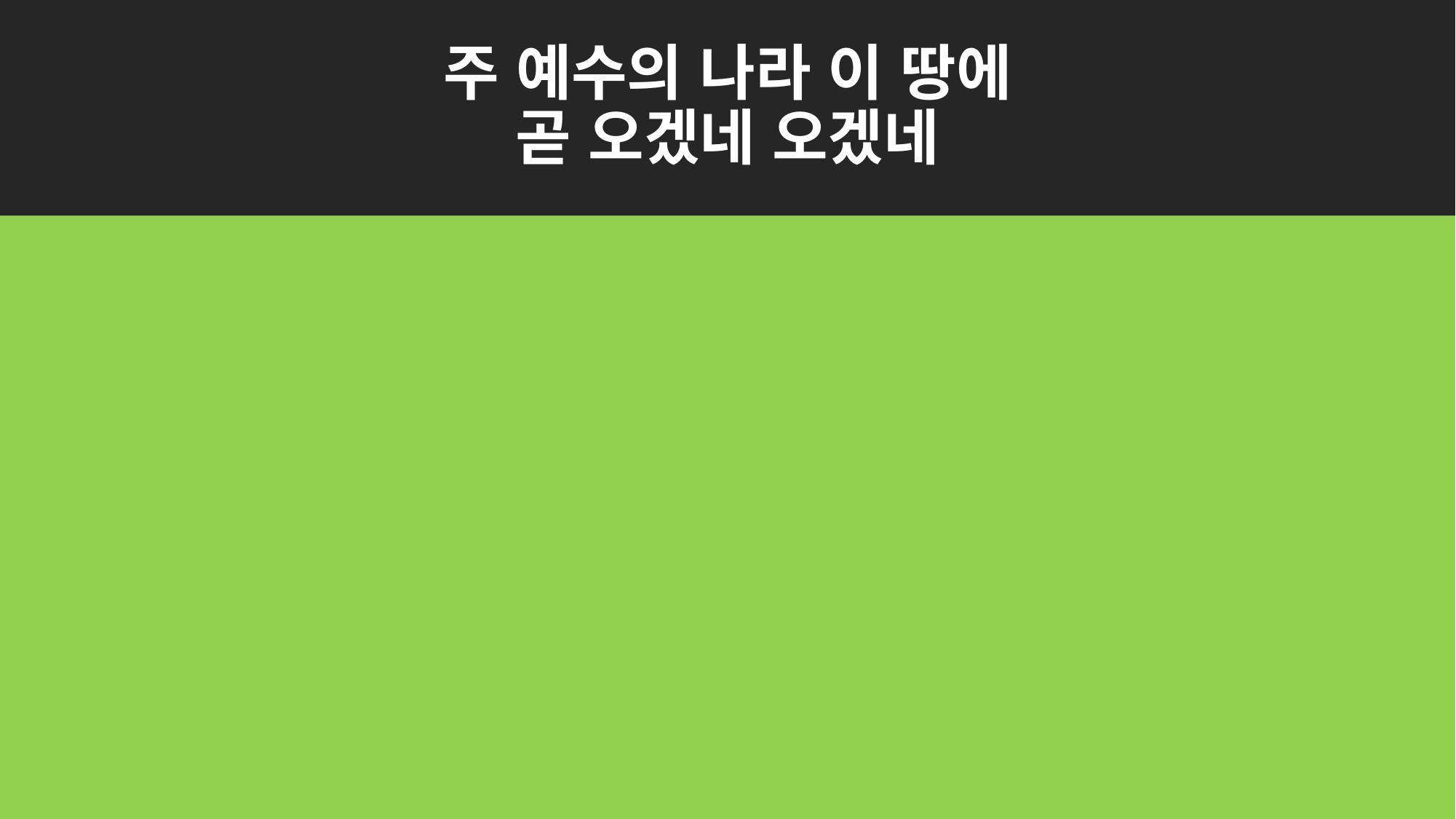

# 주 예수의 나라 이 땅에 곧 오겠네 오겠네